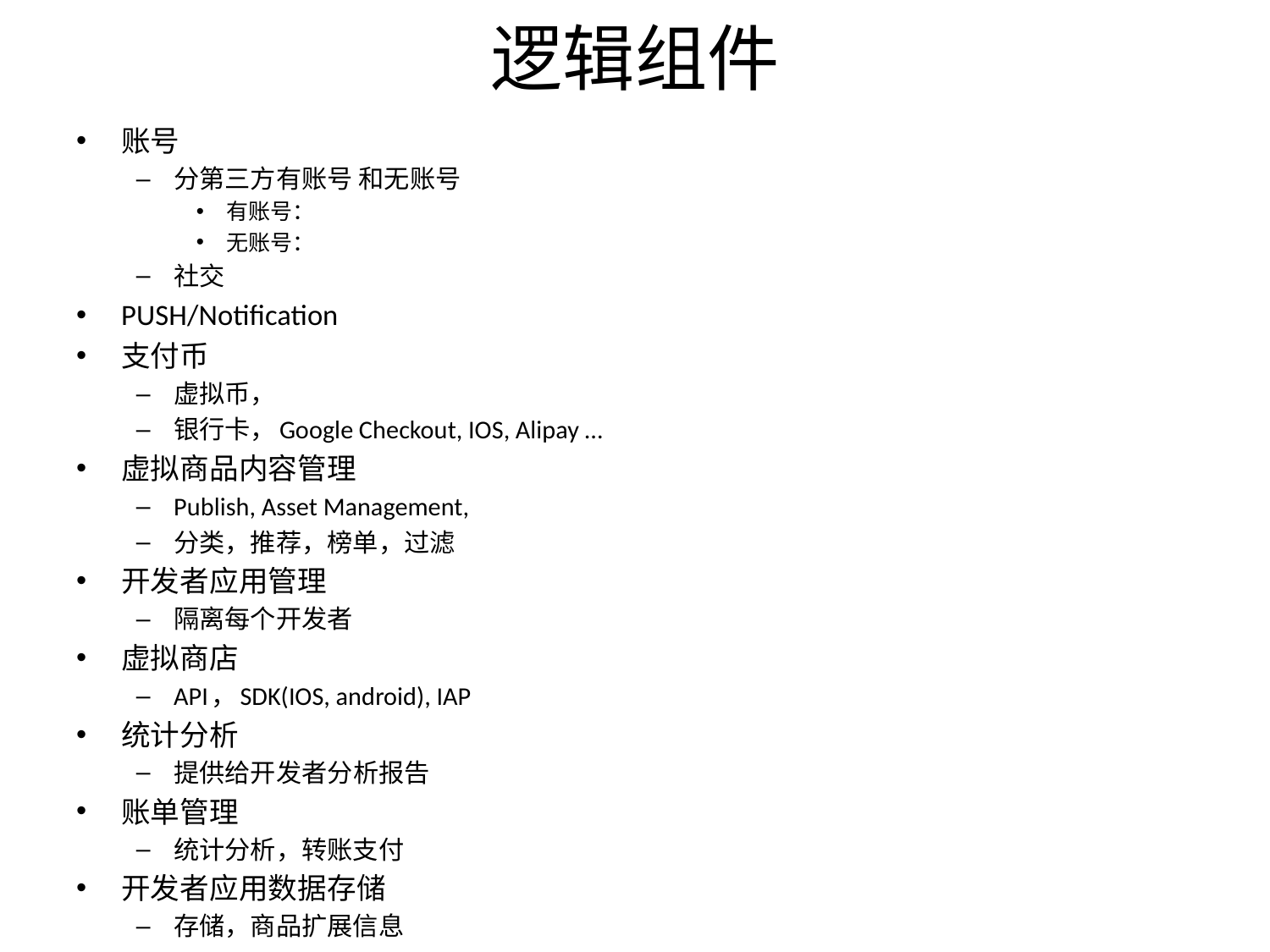

# 逻辑组件
账号
分第三方有账号 和无账号
有账号：
无账号：
社交
PUSH/Notification
支付币
虚拟币，
银行卡，Google Checkout, IOS, Alipay …
虚拟商品内容管理
Publish, Asset Management,
分类，推荐，榜单，过滤
开发者应用管理
隔离每个开发者
虚拟商店
API，SDK(IOS, android), IAP
统计分析
提供给开发者分析报告
账单管理
统计分析，转账支付
开发者应用数据存储
存储，商品扩展信息